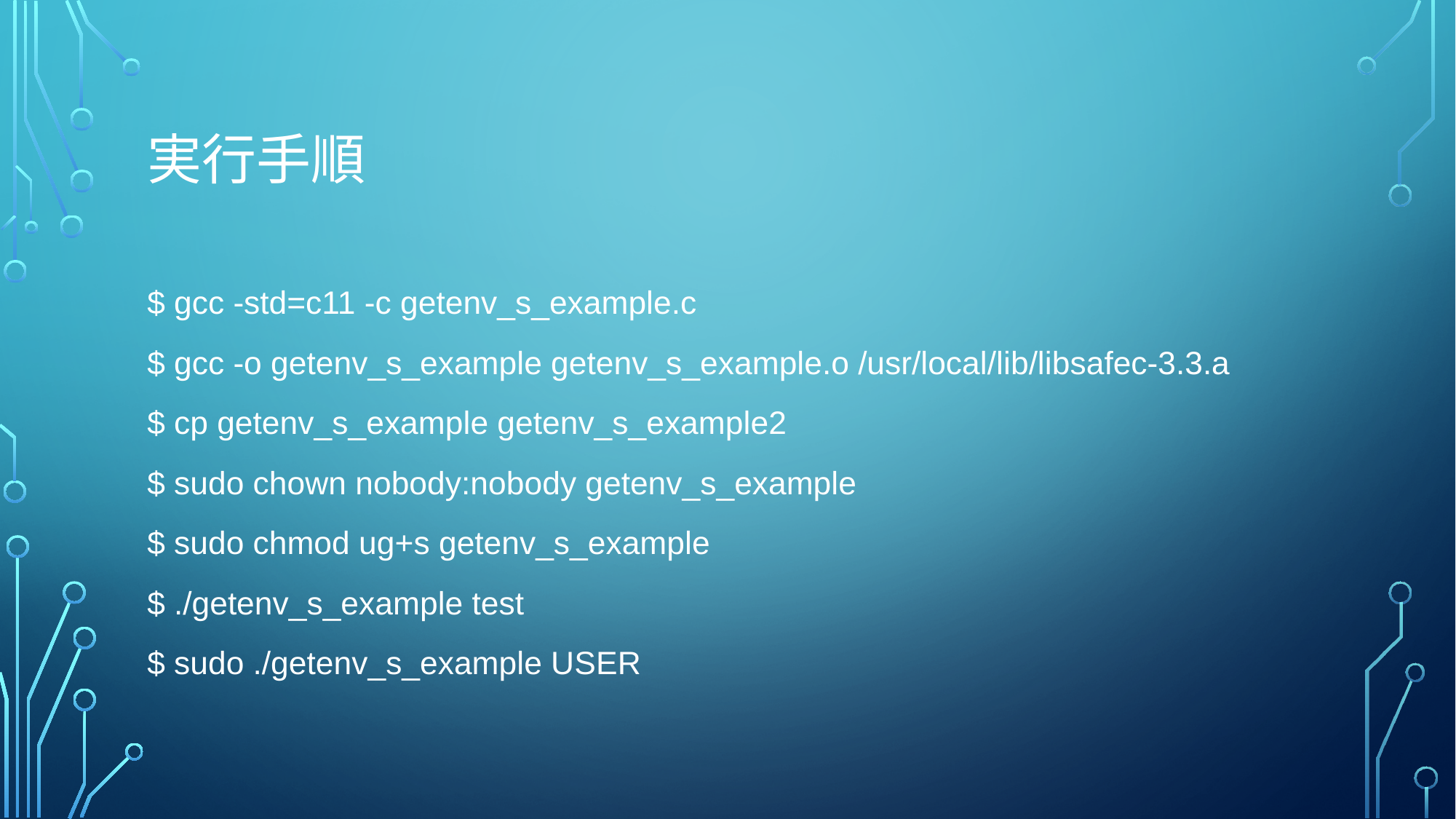

# 実行手順
$ gcc -std=c11 -c getenv_s_example.c
$ gcc -o getenv_s_example getenv_s_example.o /usr/local/lib/libsafec-3.3.a
$ cp getenv_s_example getenv_s_example2
$ sudo chown nobody:nobody getenv_s_example
$ sudo chmod ug+s getenv_s_example
$ ./getenv_s_example test
$ sudo ./getenv_s_example USER